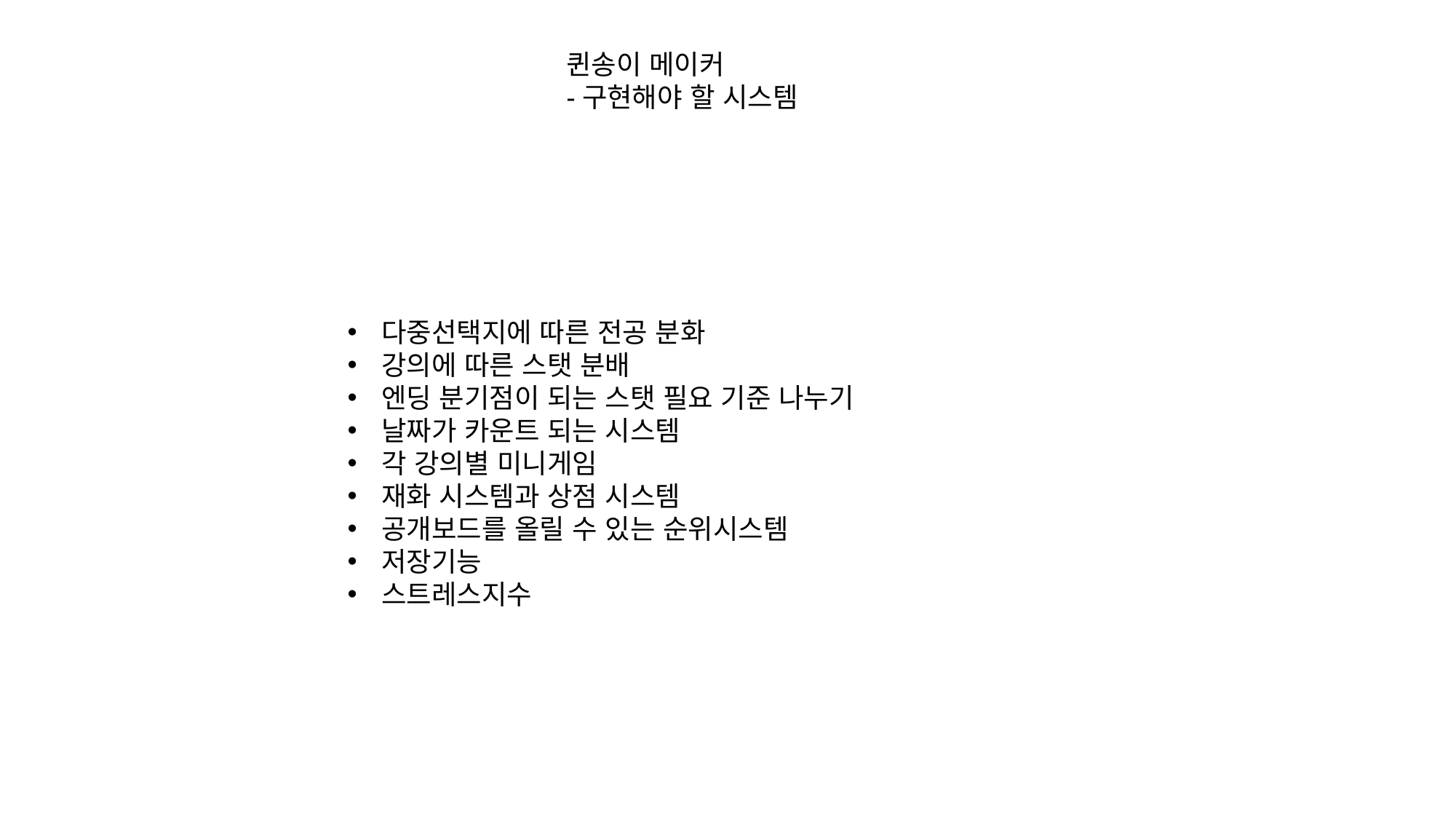

퀸송이 메이커
-구현해야 할 시스템
다중선택지에 따른 전공 분화
강의에 따른 스탯 분배
엔딩 분기점이 되는 스탯 필요 기준 나누기
날짜가 카운트 되는 시스템
각 강의별 미니게임
재화 시스템과 상점 시스템
공개보드를 올릴 수 있는 순위시스템
저장기능
스트레스지수